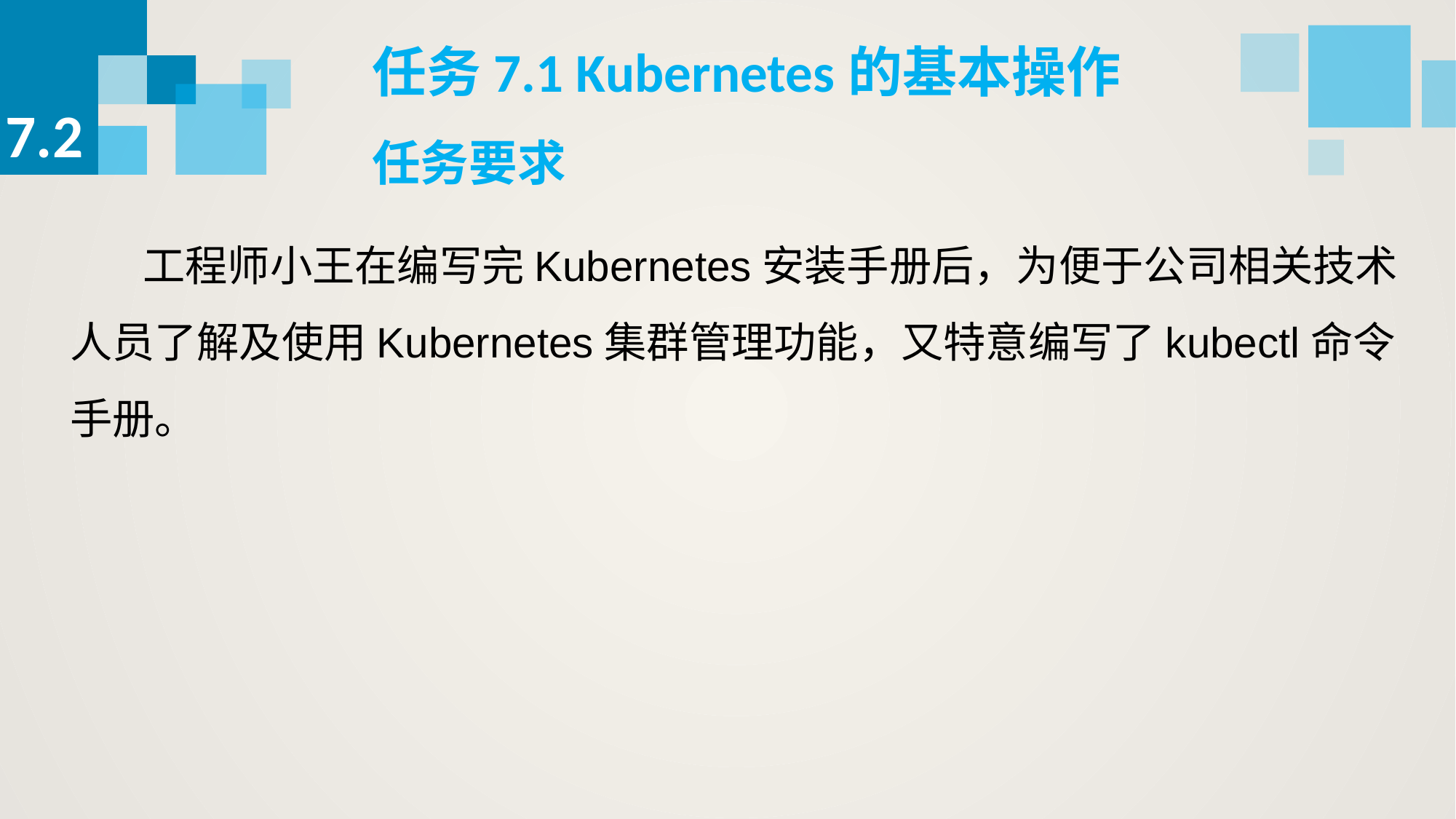

任务7.1 Kubernetes的基本操作
7.2
任务要求
工程师小王在编写完Kubernetes安装手册后，为便于公司相关技术人员了解及使用Kubernetes集群管理功能，又特意编写了kubectl命令手册。